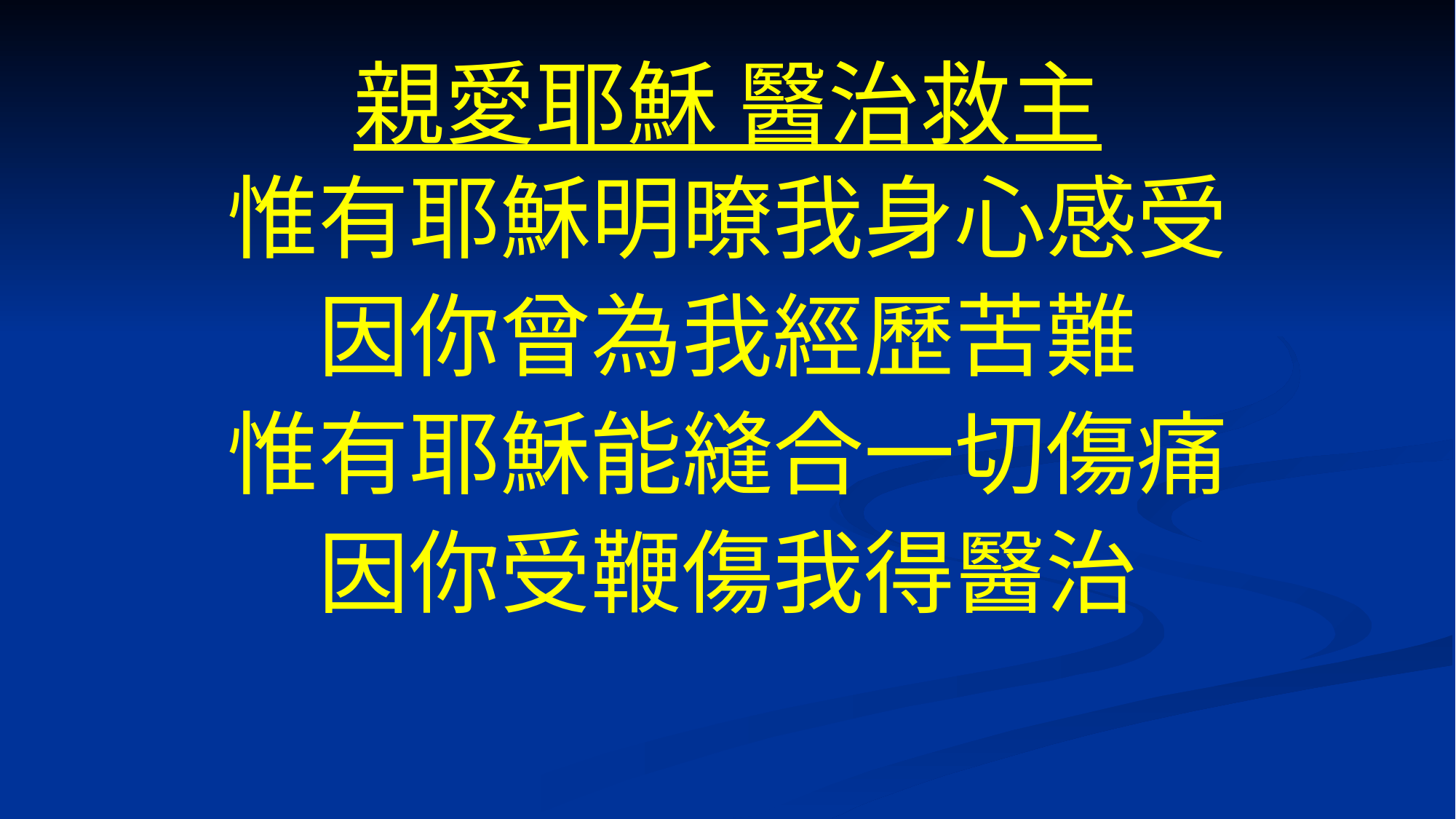

# 親愛耶穌 醫治救主
惟有耶穌明暸我身心感受
因你曾為我經歷苦難
惟有耶穌能縫合一切傷痛
因你受鞭傷我得醫治